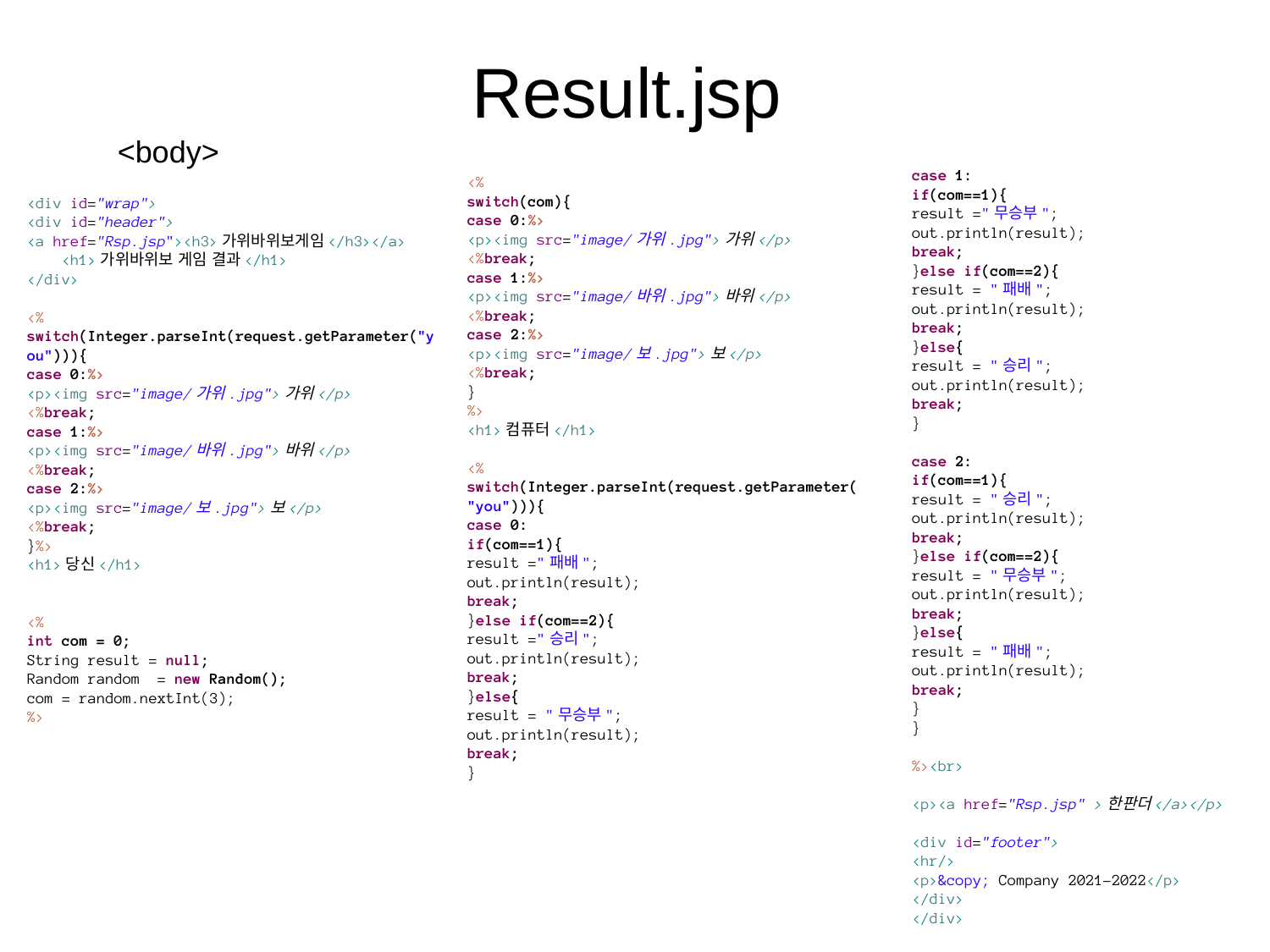

# Result.jsp
<body>
case 1:
if(com==1){
result ="무승부";
out.println(result);
break;
}else if(com==2){
result = "패배";
out.println(result);
break;
}else{
result = "승리";
out.println(result);
break;
}

case 2:
if(com==1){
result = "승리";
out.println(result);
break;
}else if(com==2){
result = "무승부";
out.println(result);
break;
}else{
result = "패배";
out.println(result);
break;
}
}

%><br>

<p><a href="Rsp.jsp" >한판더</a></p>

<div id="footer">
<hr/>
<p>&copy; Company 2021-2022</p>
</div>
</div>
<%
switch(com){
case 0:%>
<p><img src="image/가위.jpg">가위</p>
<%break;
case 1:%>
<p><img src="image/바위.jpg">바위</p>
<%break;
case 2:%>
<p><img src="image/보.jpg">보</p>
<%break;
}
%>
<h1>컴퓨터</h1>

<%
switch(Integer.parseInt(request.getParameter("you"))){
case 0:
if(com==1){
result ="패배";
out.println(result);
break;
}else if(com==2){
result ="승리";
out.println(result);
break;
}else{
result = "무승부";
out.println(result);
break;
}
<div id="wrap">
<div id="header">
<a href="Rsp.jsp"><h3>가위바위보게임</h3></a>
    <h1>가위바위보 게임 결과</h1>
</div>

<%
switch(Integer.parseInt(request.getParameter("you"))){
case 0:%>
<p><img src="image/가위.jpg">가위</p>
<%break;
case 1:%>
<p><img src="image/바위.jpg">바위</p>
<%break;
case 2:%>
<p><img src="image/보.jpg">보</p>
<%break;
}%>
<h1>당신</h1>

<%
int com = 0;
String result = null;
Random random  = new Random();
com = random.nextInt(3);
%>